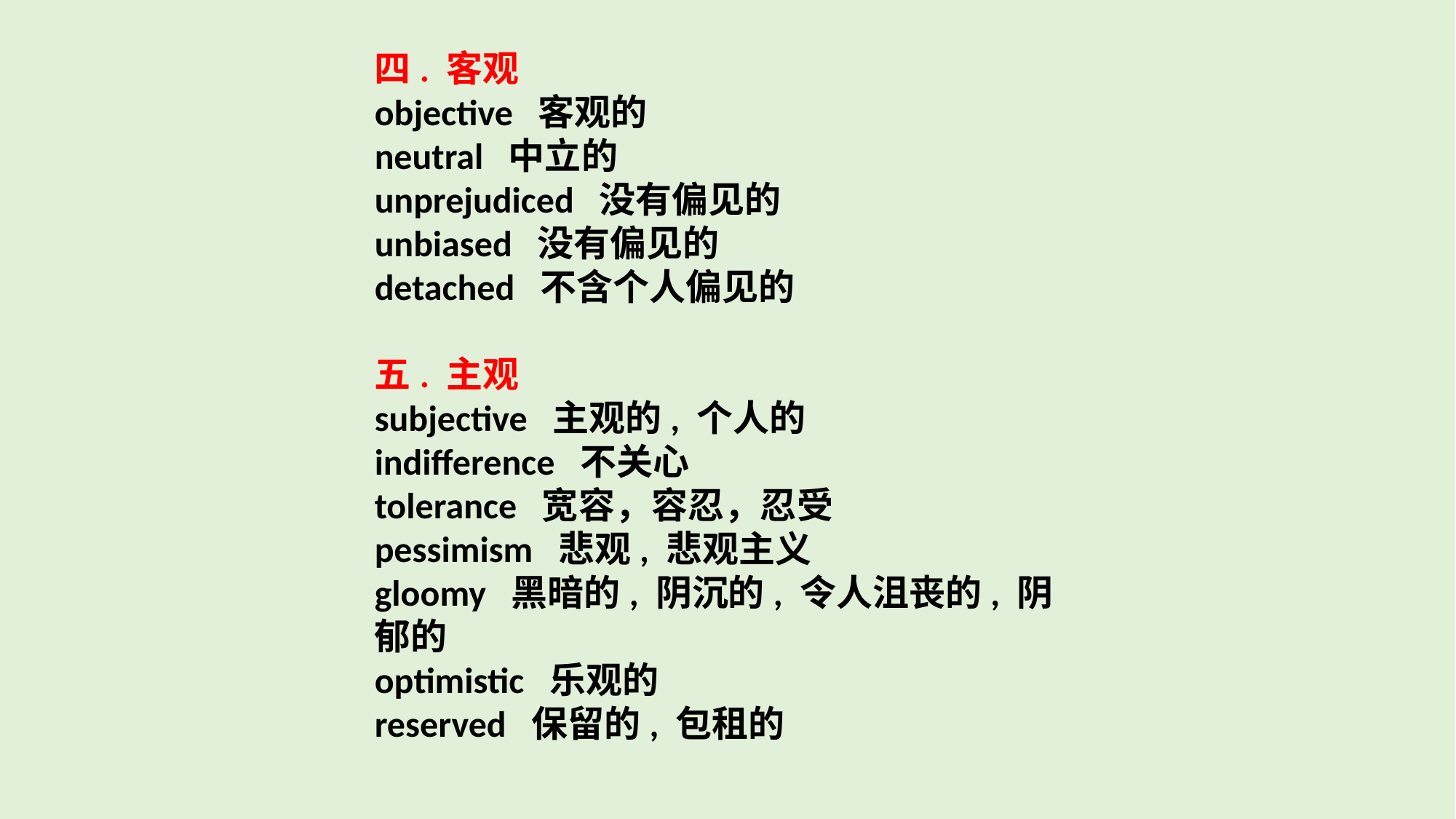

四. 客观
objective  客观的
neutral  中立的
unprejudiced  没有偏见的
unbiased  没有偏见的
detached  不含个人偏见的

五. 主观
subjective  主观的, 个人的
indifference  不关心
tolerance  宽容，容忍，忍受
pessimism  悲观, 悲观主义
gloomy  黑暗的, 阴沉的, 令人沮丧的, 阴郁的
optimistic  乐观的
reserved  保留的, 包租的